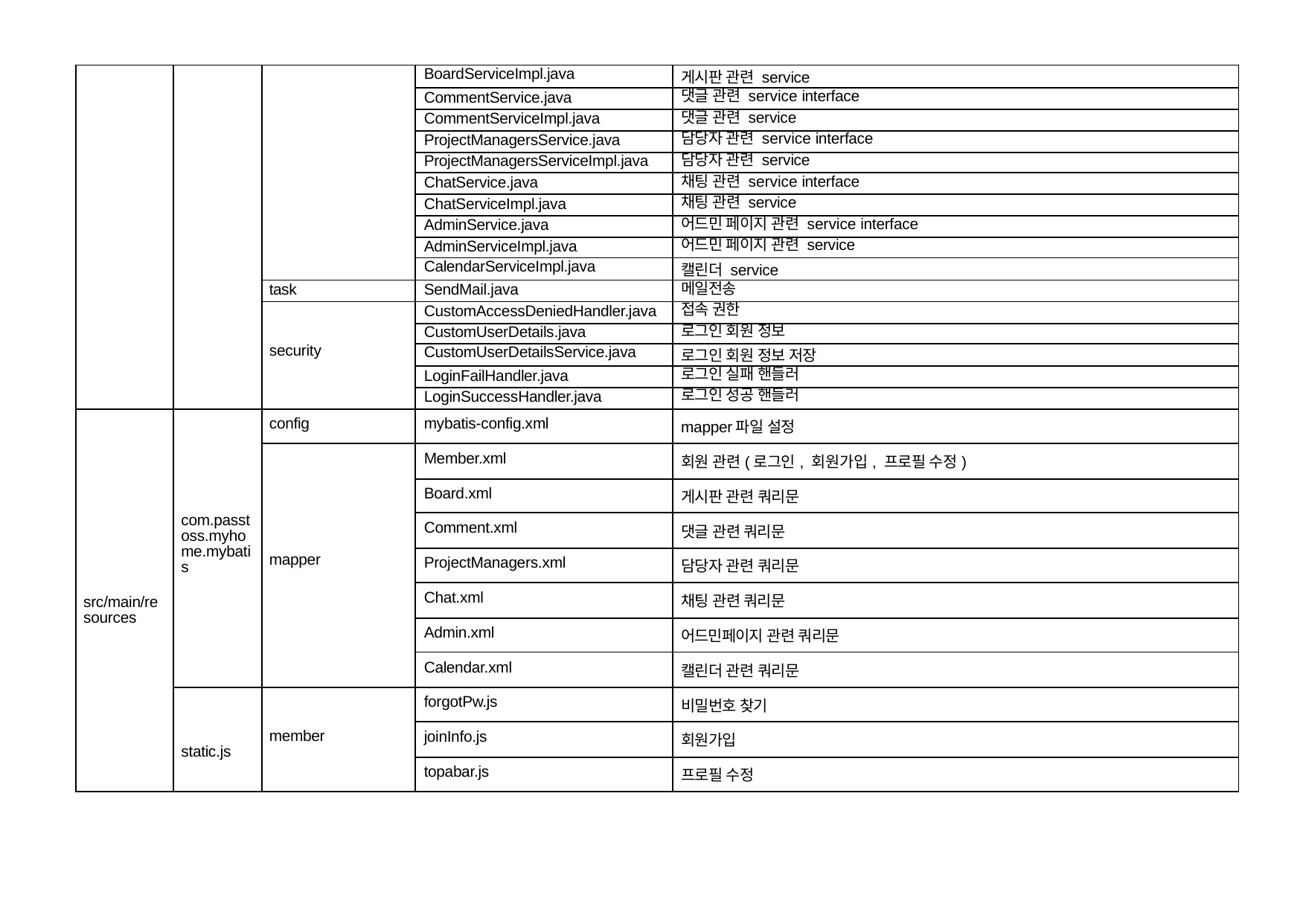

|  |  |  | BoardServiceImpl.java | 게시판 관련 service |
| --- | --- | --- | --- | --- |
|  |  |  | CommentService.java | 댓글 관련 service interface |
|  |  |  | CommentServiceImpl.java | 댓글 관련 service |
|  |  |  | ProjectManagersService.java | 담당자 관련 service interface |
|  |  |  | ProjectManagersServiceImpl.java | 담당자 관련 service |
|  |  |  | ChatService.java | 채팅 관련 service interface |
|  |  |  | ChatServiceImpl.java | 채팅 관련 service |
|  |  |  | AdminService.java | 어드민 페이지 관련 service interface |
|  |  |  | AdminServiceImpl.java | 어드민 페이지 관련 service |
|  |  |  | CalendarServiceImpl.java | 캘린더 service |
|  |  | task | SendMail.java | 메일전송 |
|  |  | security | CustomAccessDeniedHandler.java | 접속 권한 |
|  |  |  | CustomUserDetails.java | 로그인 회원 정보 |
|  |  |  | CustomUserDetailsService.java | 로그인 회원 정보 저장 |
|  |  |  | LoginFailHandler.java | 로그인 실패 핸들러 |
|  |  |  | LoginSuccessHandler.java | 로그인 성공 핸들러 |
| src/main/re sources | com.passt oss.myho me.mybati s | config | mybatis-config.xml | mapper파일 설정 |
|  |  | mapper | Member.xml | 회원 관련(로그인, 회원가입, 프로필 수정) |
|  |  |  | Board.xml | 게시판 관련 쿼리문 |
|  |  |  | Comment.xml | 댓글 관련 쿼리문 |
|  |  |  | ProjectManagers.xml | 담당자 관련 쿼리문 |
|  |  |  | Chat.xml | 채팅 관련 쿼리문 |
|  |  |  | Admin.xml | 어드민페이지 관련 쿼리문 |
|  |  |  | Calendar.xml | 캘린더 관련 쿼리문 |
|  | static.js | member | forgotPw.js | 비밀번호 찾기 |
|  |  |  | joinInfo.js | 회원가입 |
|  |  |  | topabar.js | 프로필 수정 |